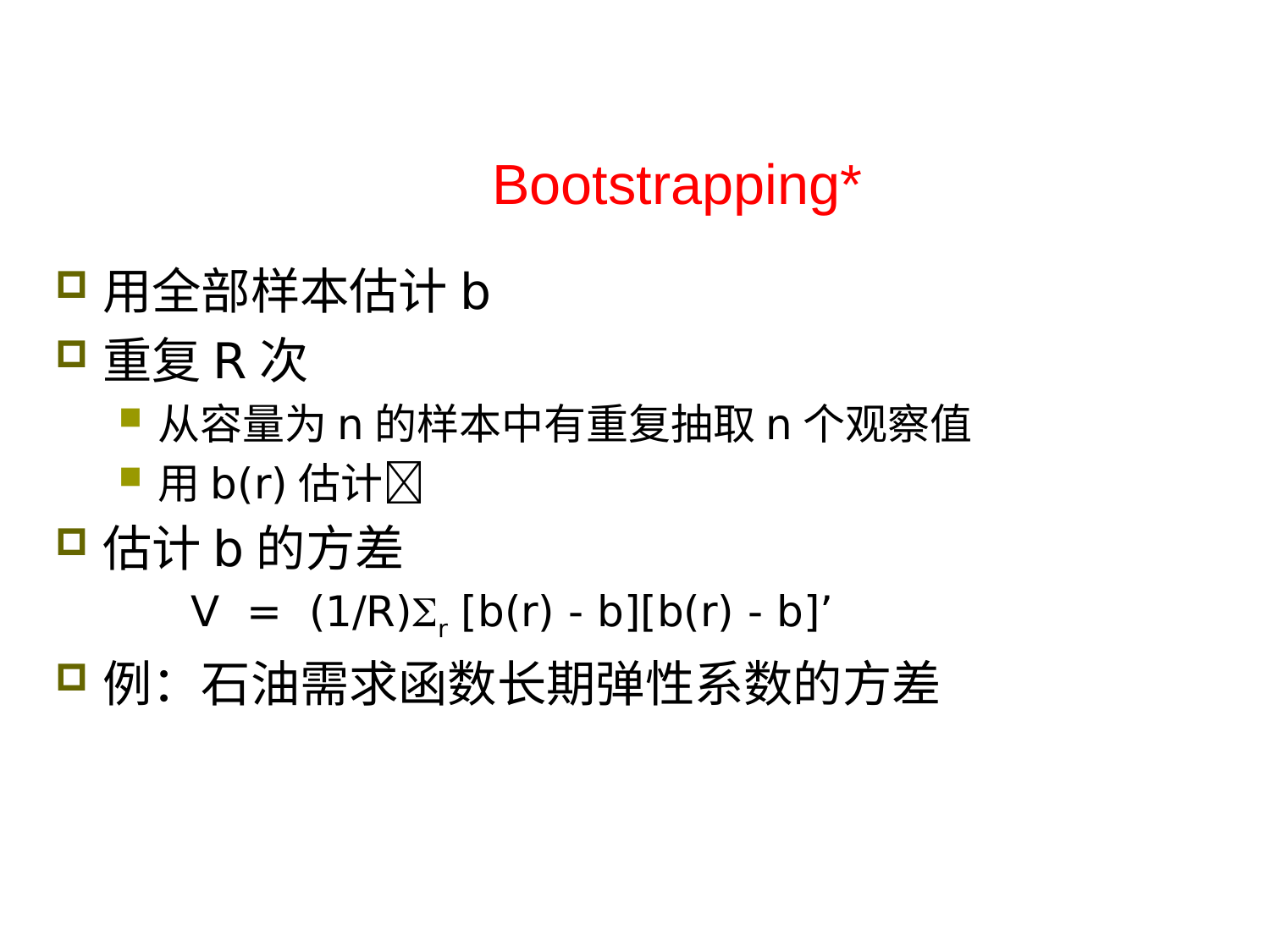

# Bootstrapping*
用全部样本估计b
重复R次
从容量为n的样本中有重复抽取n个观察值
用b(r)估计β
估计b的方差
          V  =  (1/R)Σr [b(r) - b][b(r) - b]’
例：石油需求函数长期弹性系数的方差